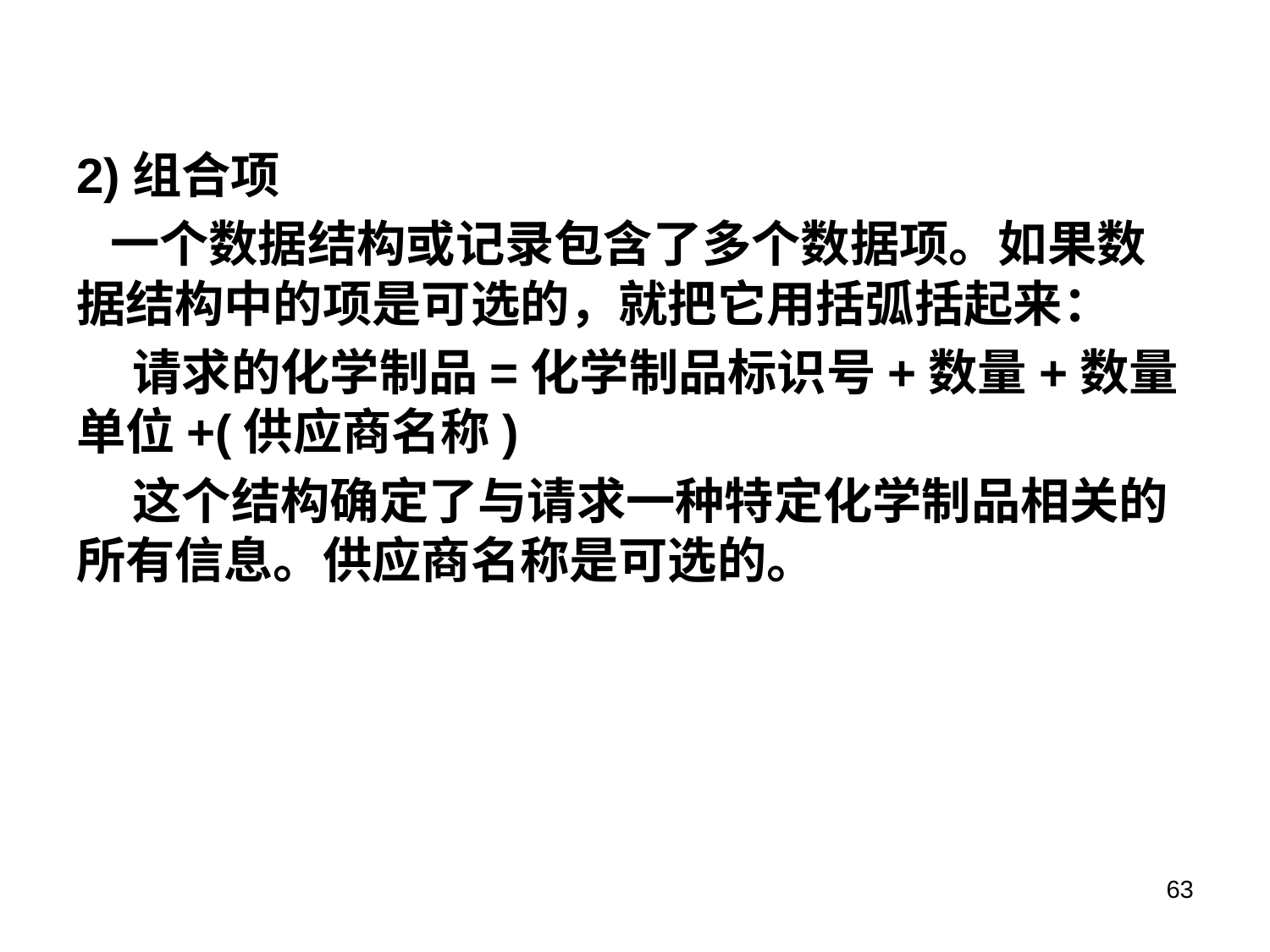

2)组合项
  一个数据结构或记录包含了多个数据项。如果数据结构中的项是可选的，就把它用括弧括起来：
    请求的化学制品=化学制品标识号+数量+数量单位+(供应商名称)
    这个结构确定了与请求一种特定化学制品相关的所有信息。供应商名称是可选的。
63